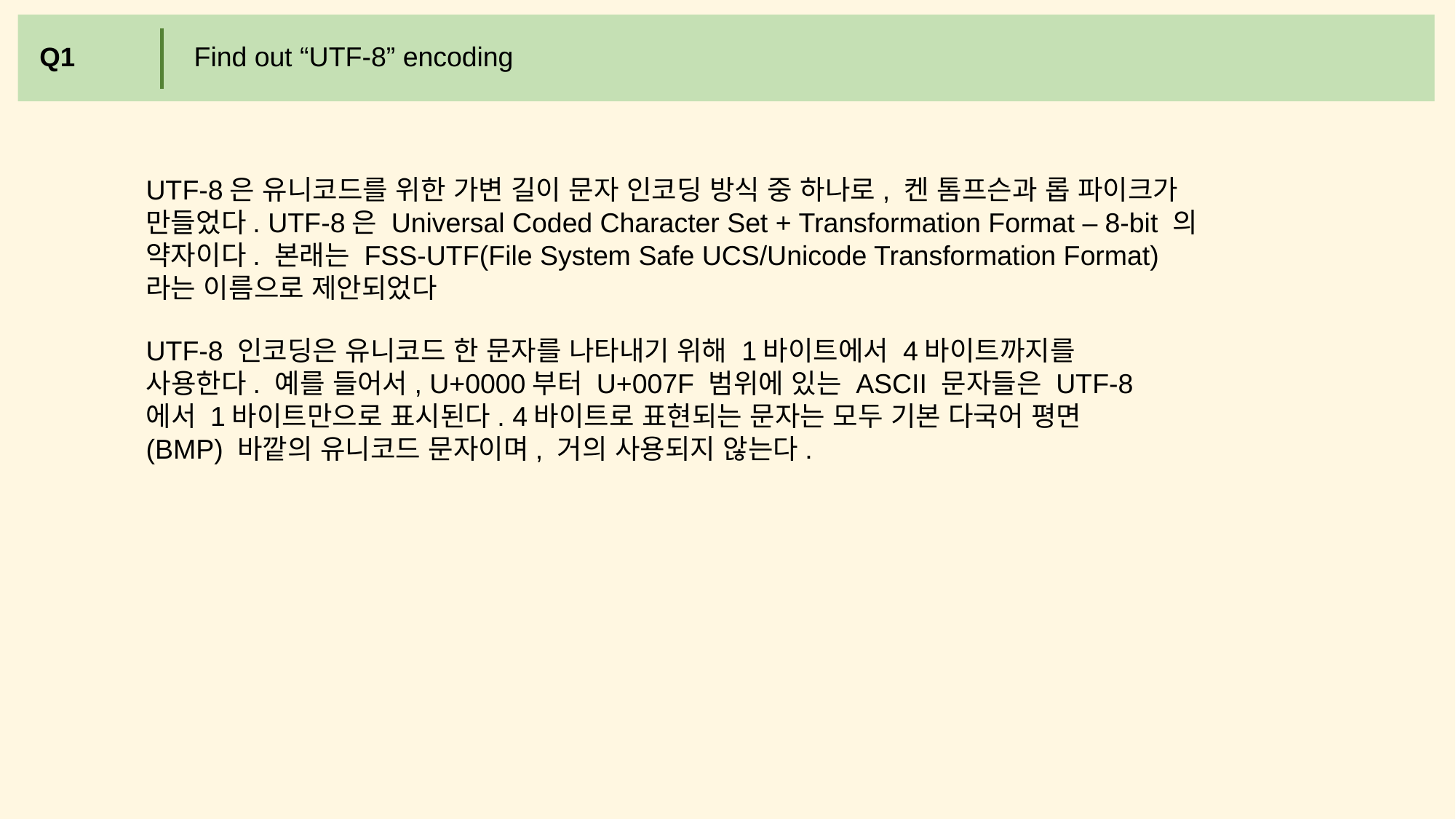

Find out “UTF-8” encoding
Q1
UTF-8은 유니코드를 위한 가변 길이 문자 인코딩 방식 중 하나로, 켄 톰프슨과 롭 파이크가 만들었다. UTF-8은 Universal Coded Character Set + Transformation Format – 8-bit 의 약자이다. 본래는 FSS-UTF(File System Safe UCS/Unicode Transformation Format)라는 이름으로 제안되었다
UTF-8 인코딩은 유니코드 한 문자를 나타내기 위해 1바이트에서 4바이트까지를 사용한다. 예를 들어서, U+0000부터 U+007F 범위에 있는 ASCII 문자들은 UTF-8에서 1바이트만으로 표시된다. 4바이트로 표현되는 문자는 모두 기본 다국어 평면(BMP) 바깥의 유니코드 문자이며, 거의 사용되지 않는다.